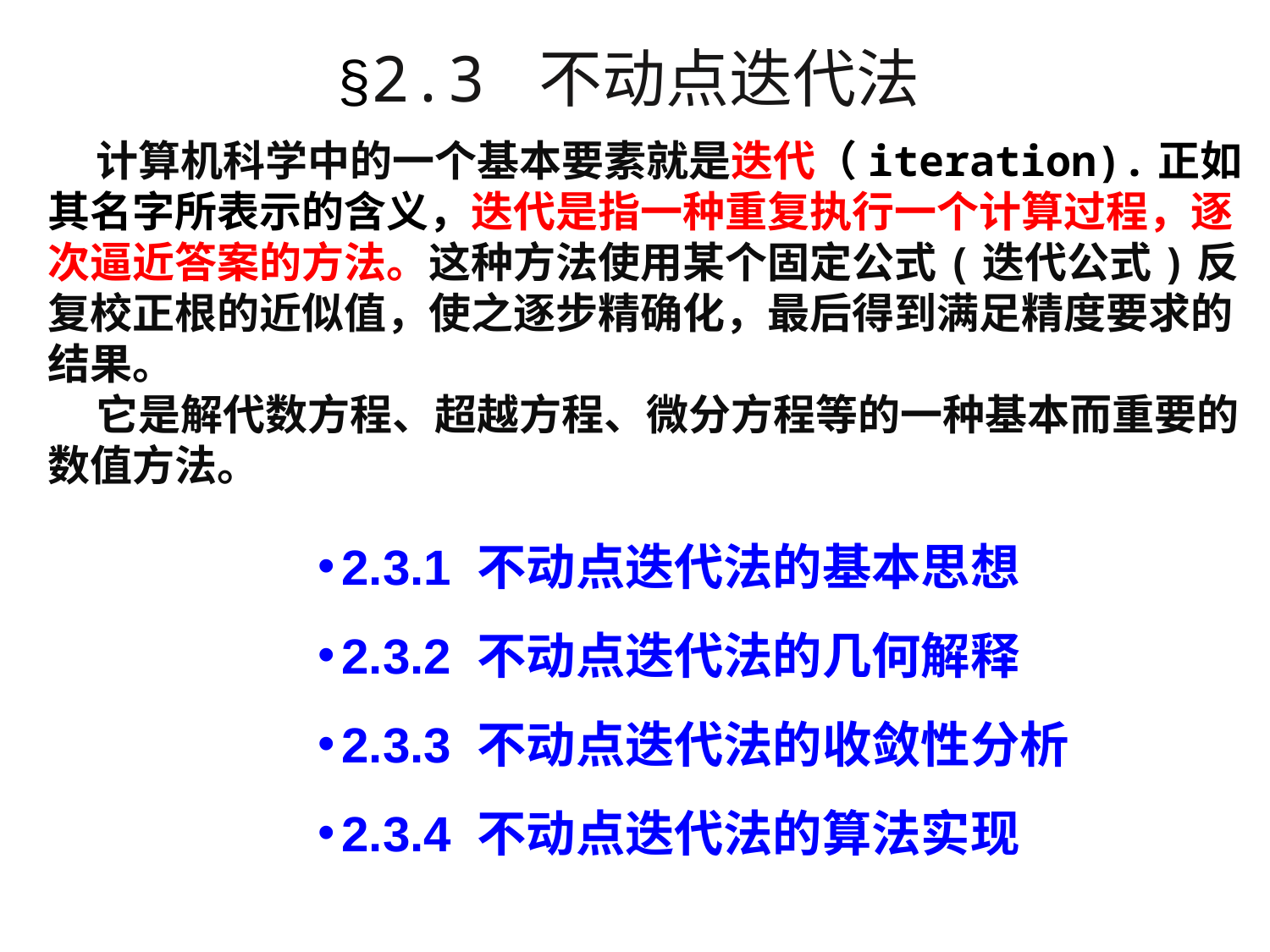

# §2.3 不动点迭代法
    计算机科学中的一个基本要素就是迭代（iteration).正如其名字所表示的含义，迭代是指一种重复执行一个计算过程，逐次逼近答案的方法。这种方法使用某个固定公式(迭代公式)反复校正根的近似值，使之逐步精确化，最后得到满足精度要求的结果。
    它是解代数方程、超越方程、微分方程等的一种基本而重要的数值方法。
2.3.1 不动点迭代法的基本思想
2.3.2 不动点迭代法的几何解释
2.3.3 不动点迭代法的收敛性分析
2.3.4 不动点迭代法的算法实现